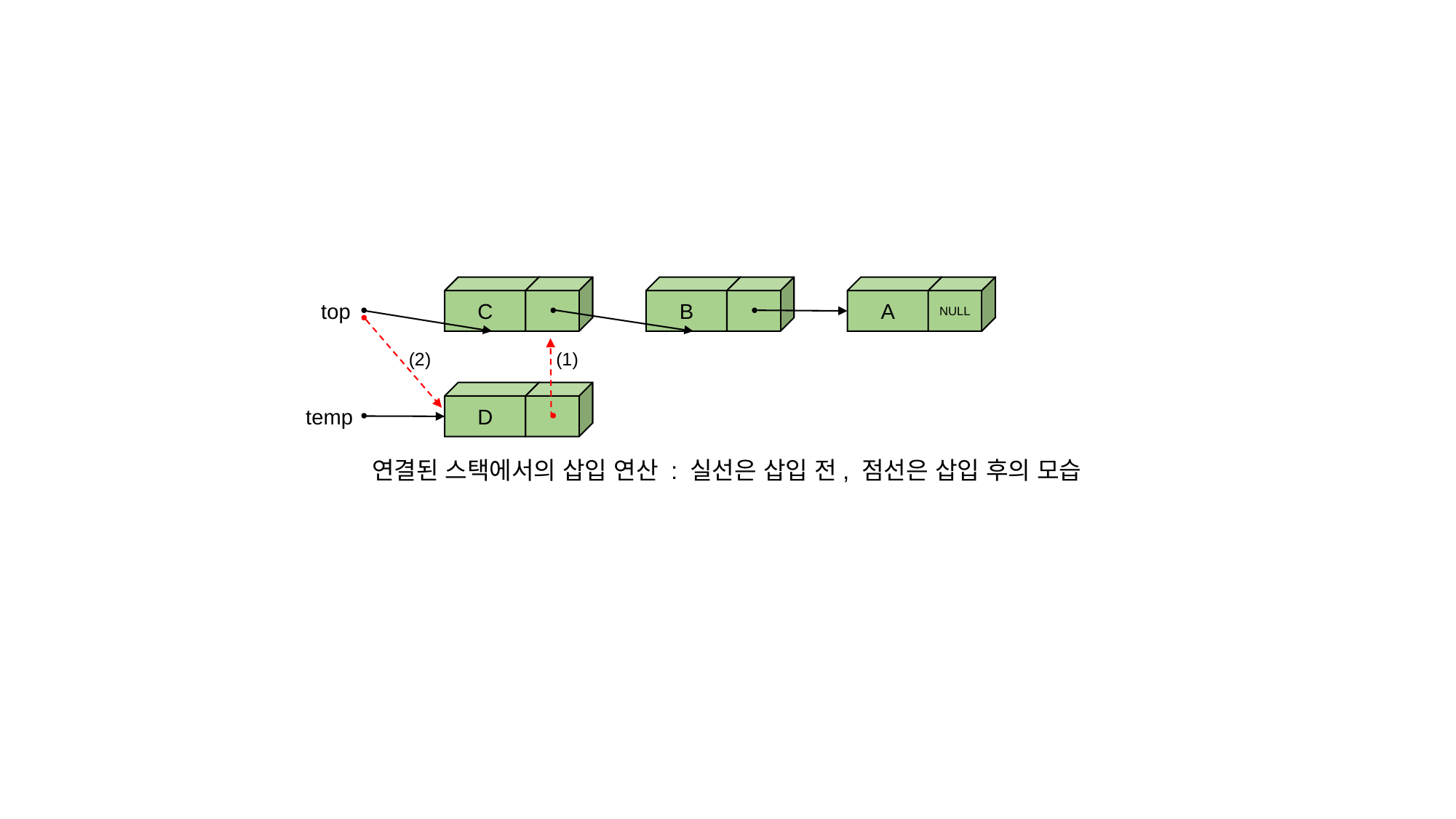

C

B

A
NULL
top

(2)
(1)
D

temp

연결된 스택에서의 삽입 연산 : 실선은 삽입 전, 점선은 삽입 후의 모습